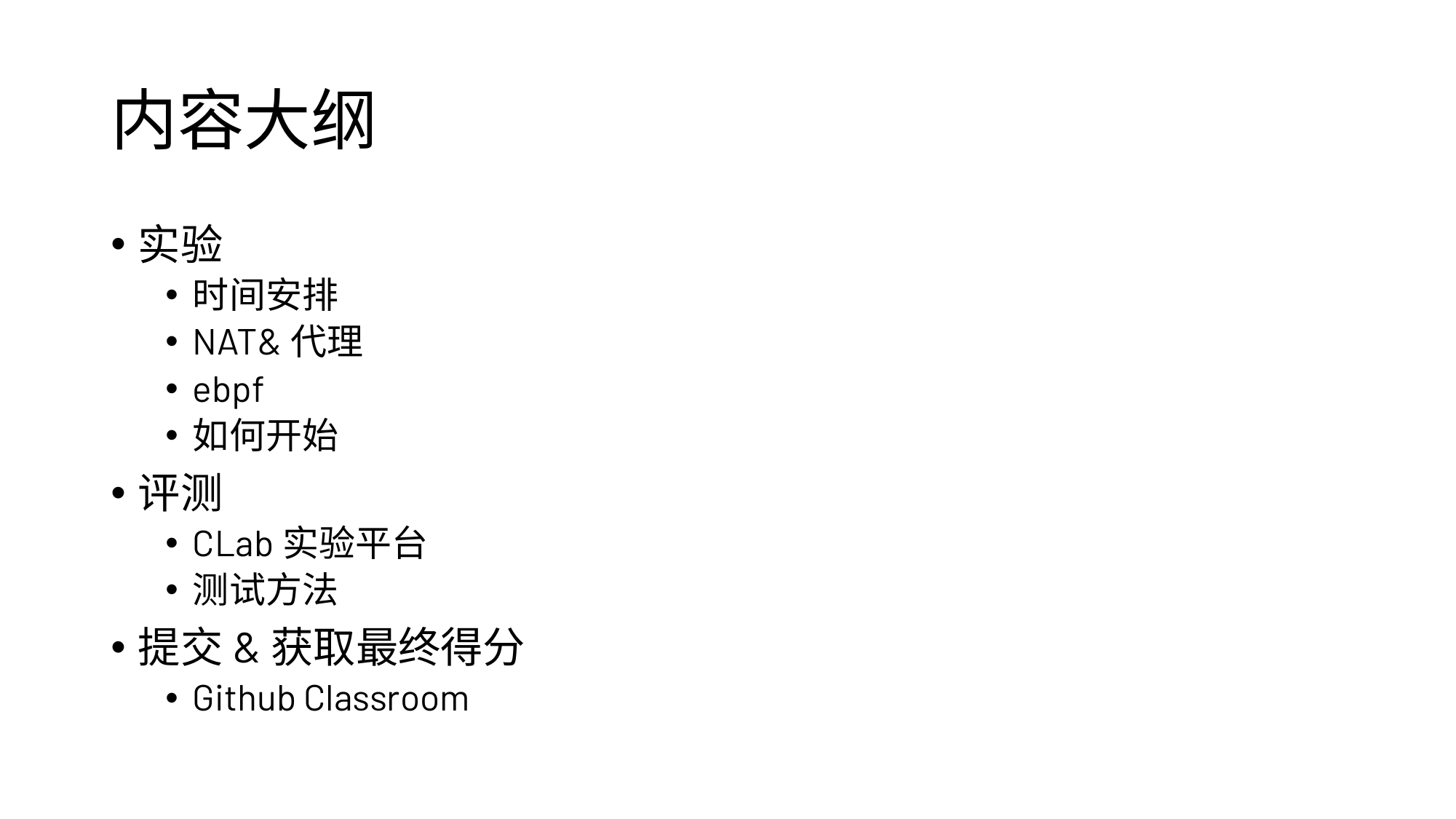

# 内容大纲
实验
时间安排
NAT&代理
ebpf
如何开始
评测
CLab实验平台
测试方法
提交&获取最终得分
Github Classroom